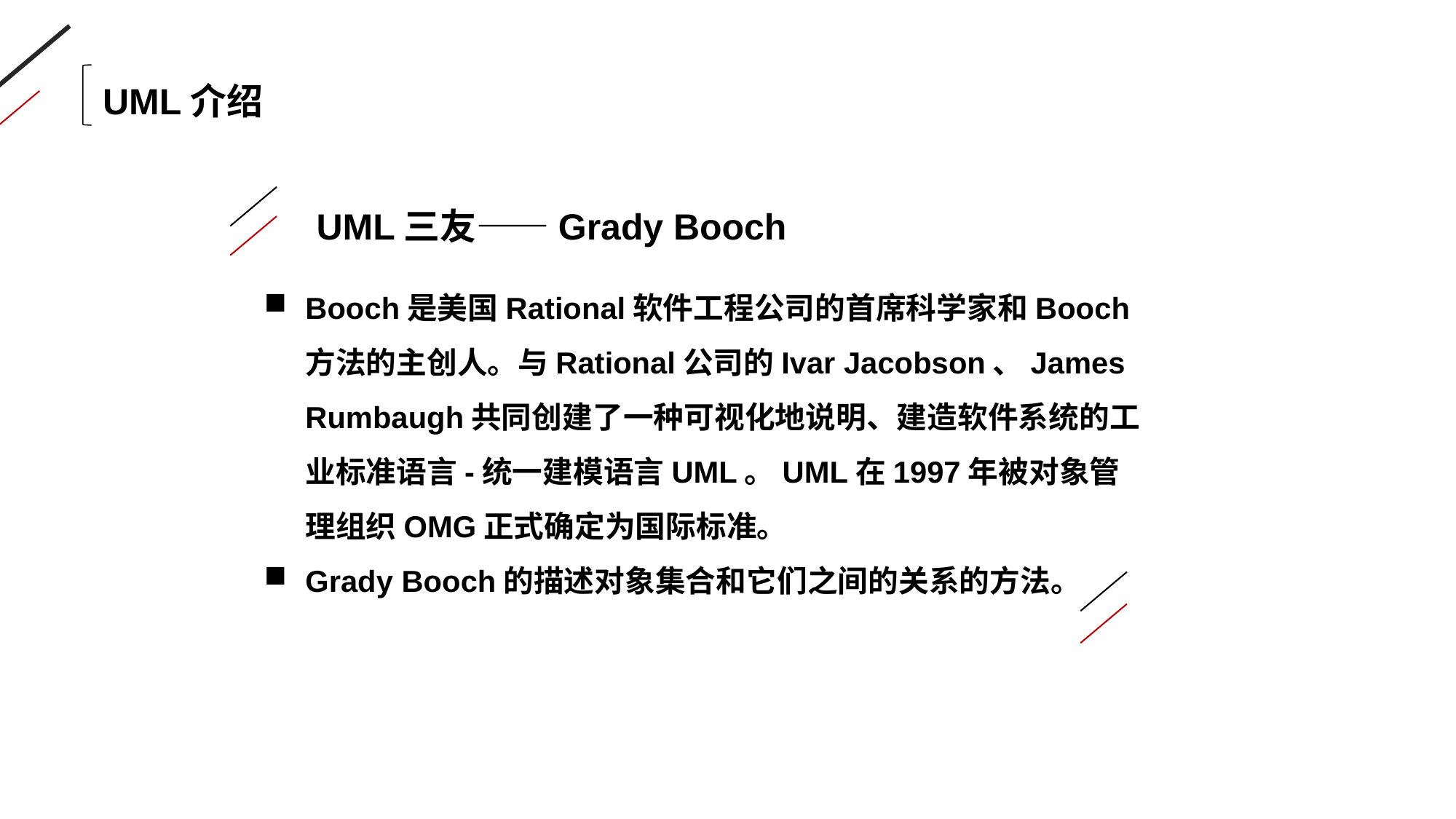

UML介绍
UML三友——Grady Booch

Booch是美国Rational软件工程公司的首席科学家和Booch方法的主创人。与Rational公司的Ivar Jacobson、James Rumbaugh共同创建了一种可视化地说明、建造软件系统的工业标准语言-统一建模语言UML。UML在1997年被对象管理组织OMG正式确定为国际标准。
Grady Booch的描述对象集合和它们之间的关系的方法。